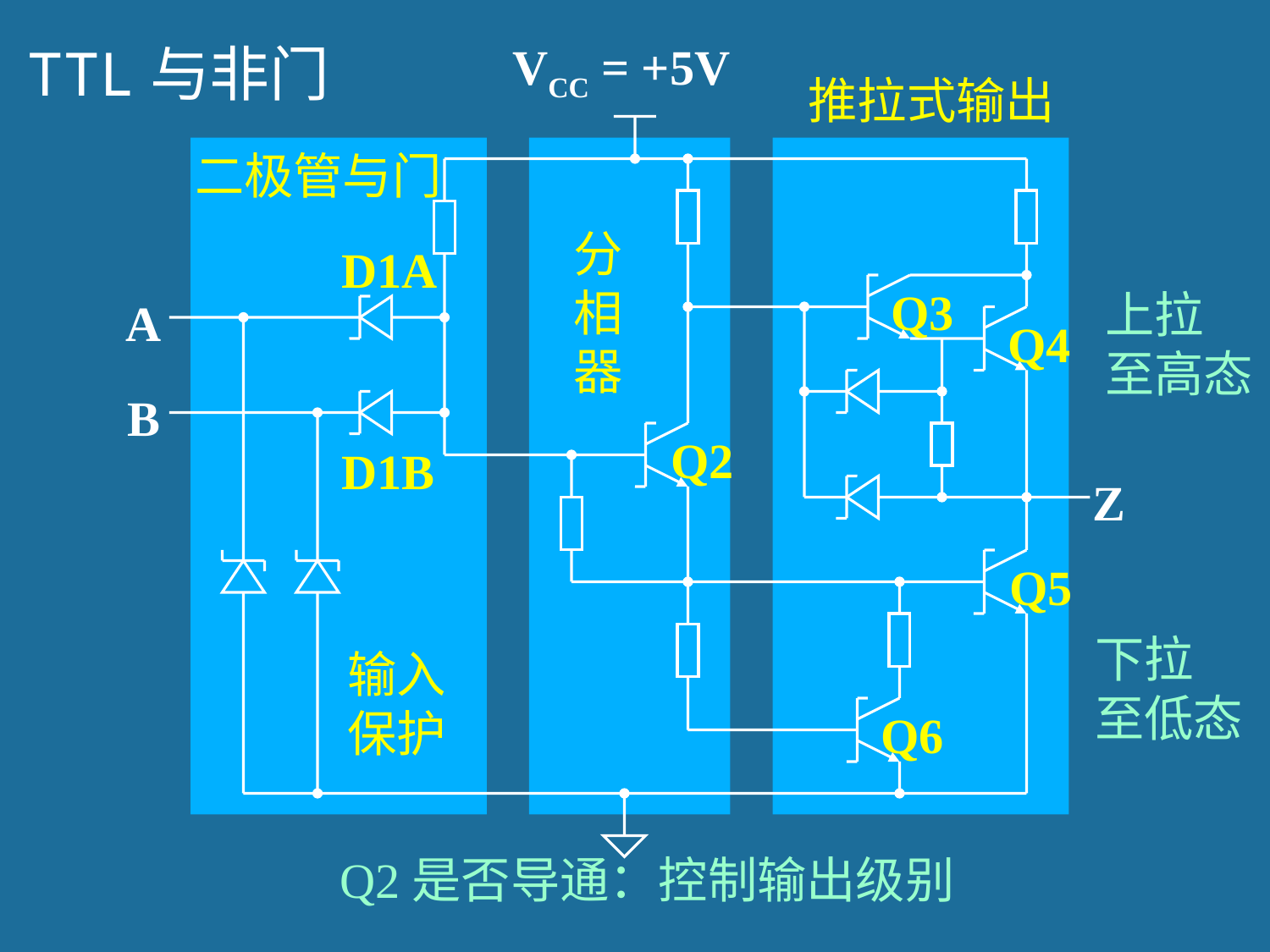

TTL与非门
VCC = +5V

D1A

Q3

A

Q4

B

Q2

D1B

Z

Q5

Q6

推拉式输出

二极管与门
分
相
器
上拉
至高态
下拉
至低态
输入
保护
Q2是否导通：控制输出级别
46